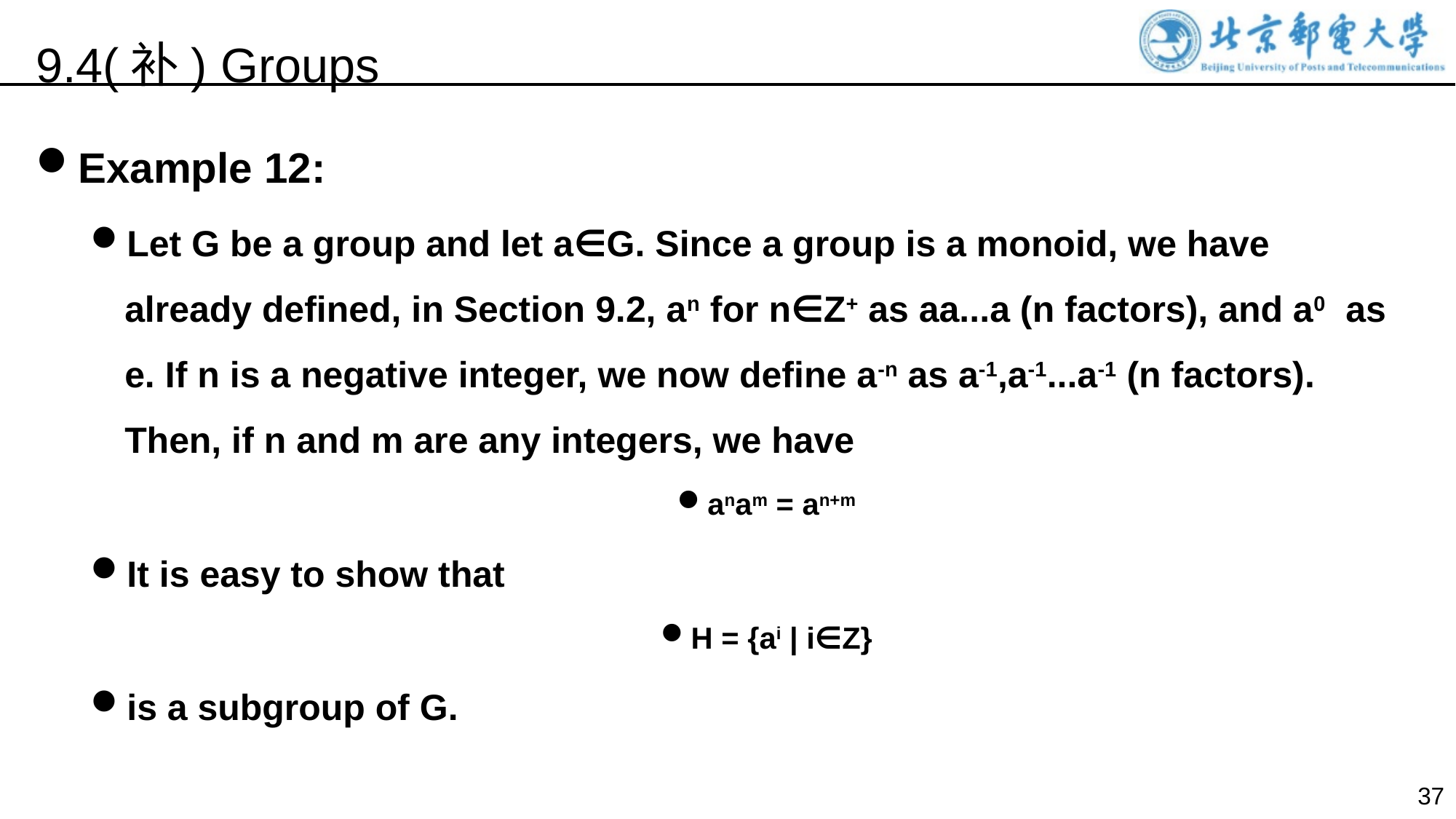

9.4(补) Groups
Example 12:
Let G be a group and let a∈G. Since a group is a monoid, we have already defined, in Section 9.2, an for n∈Z+ as aa...a (n factors), and a0  as e. If n is a negative integer, we now define a-n as a-1,a-1...a-1 (n factors). Then, if n and m are any integers, we have
anam = an+m
It is easy to show that
H = {ai | i∈Z}
is a subgroup of G.